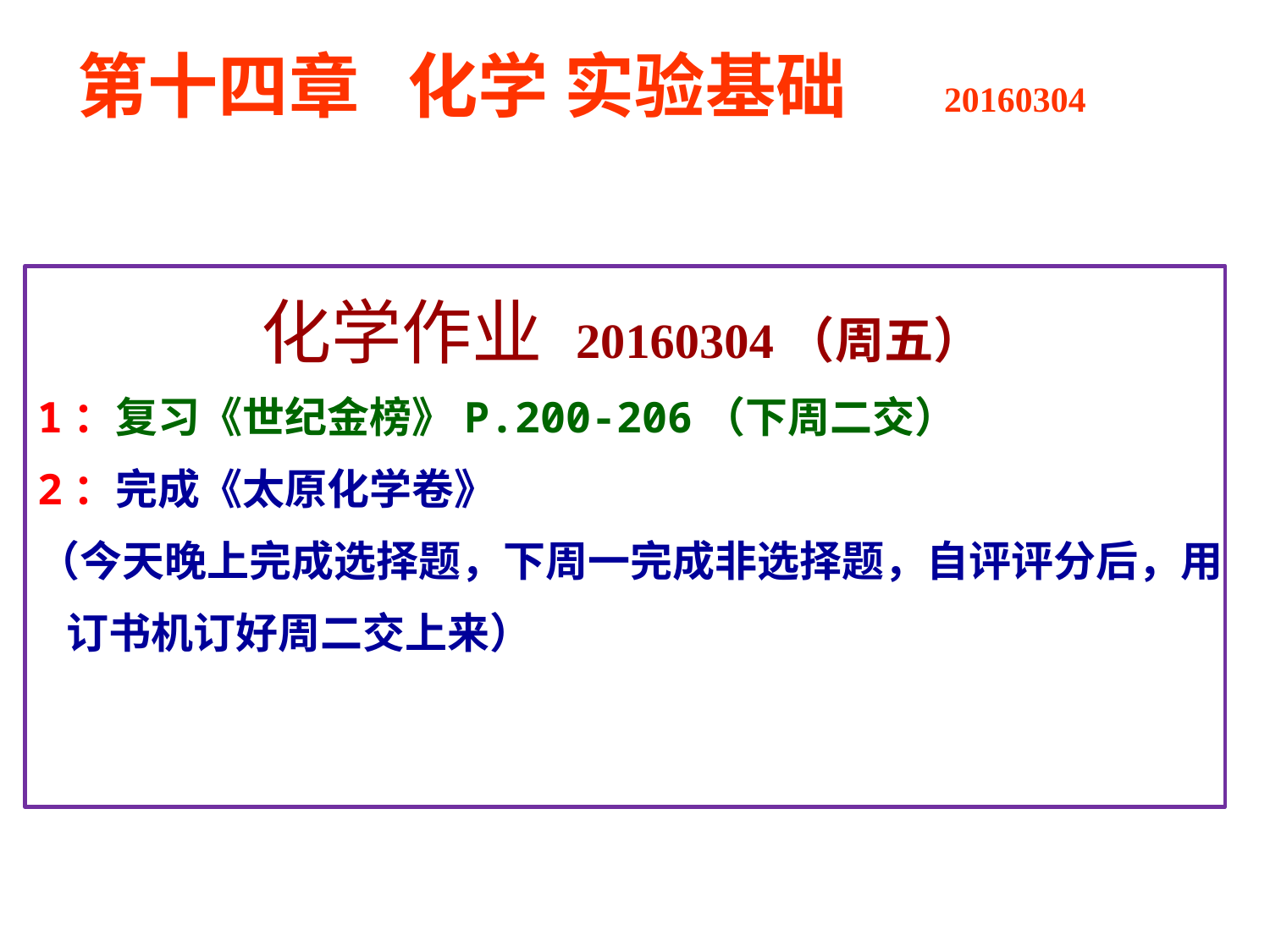

第十四章   化学 实验基础     20160304
        化学作业 20160304（周五）
1：复习《世纪金榜》P.200-206（下周二交）
2：完成《太原化学卷》
（今天晚上完成选择题，下周一完成非选择题，自评评分后，用
  订书机订好周二交上来）